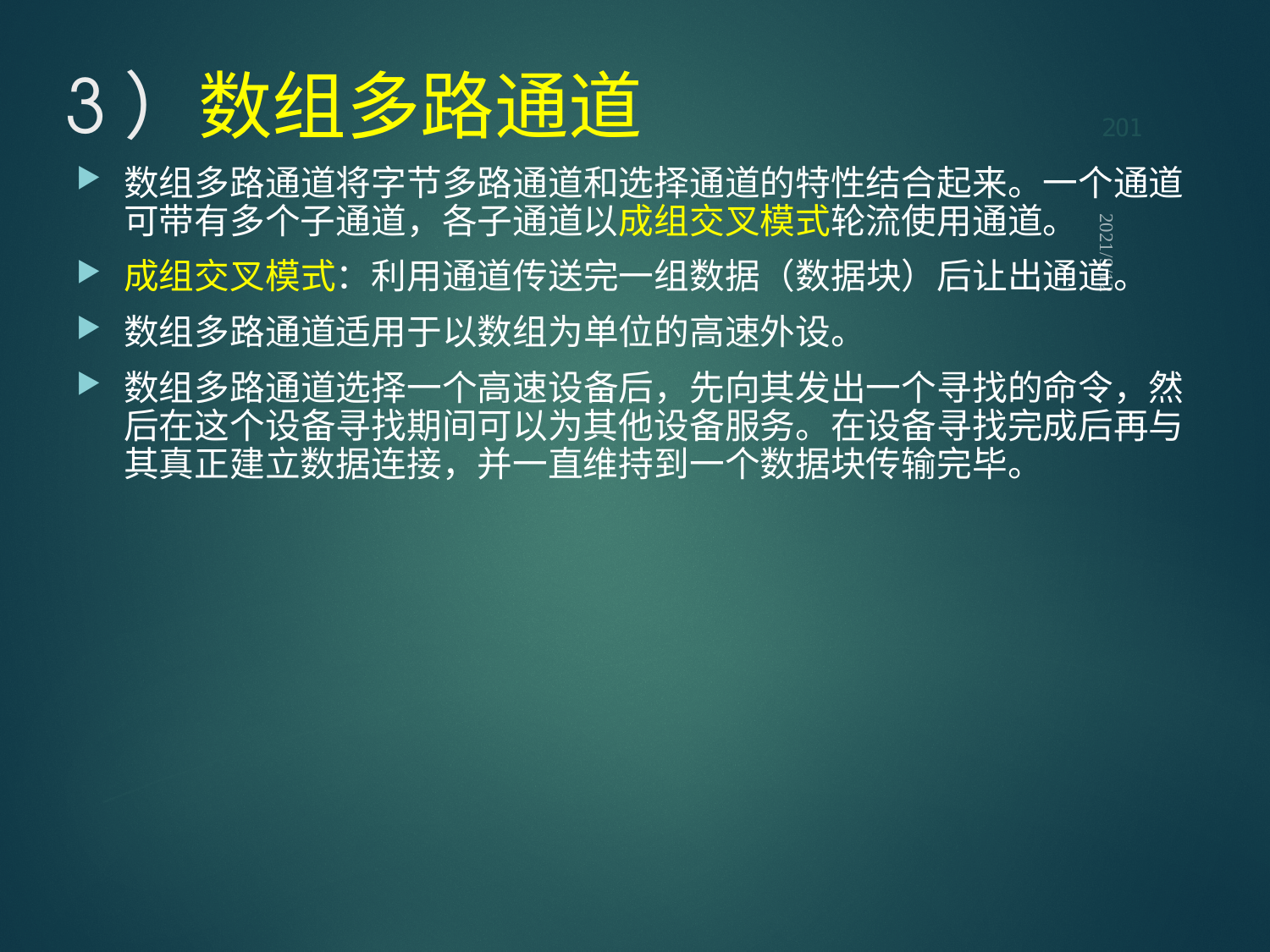

201
# 3）数组多路通道
数组多路通道将字节多路通道和选择通道的特性结合起来。一个通道可带有多个子通道，各子通道以成组交叉模式轮流使用通道。
成组交叉模式：利用通道传送完一组数据（数据块）后让出通道。
数组多路通道适用于以数组为单位的高速外设。
数组多路通道选择一个高速设备后，先向其发出一个寻找的命令，然后在这个设备寻找期间可以为其他设备服务。在设备寻找完成后再与其真正建立数据连接，并一直维持到一个数据块传输完毕。
2021/9/12